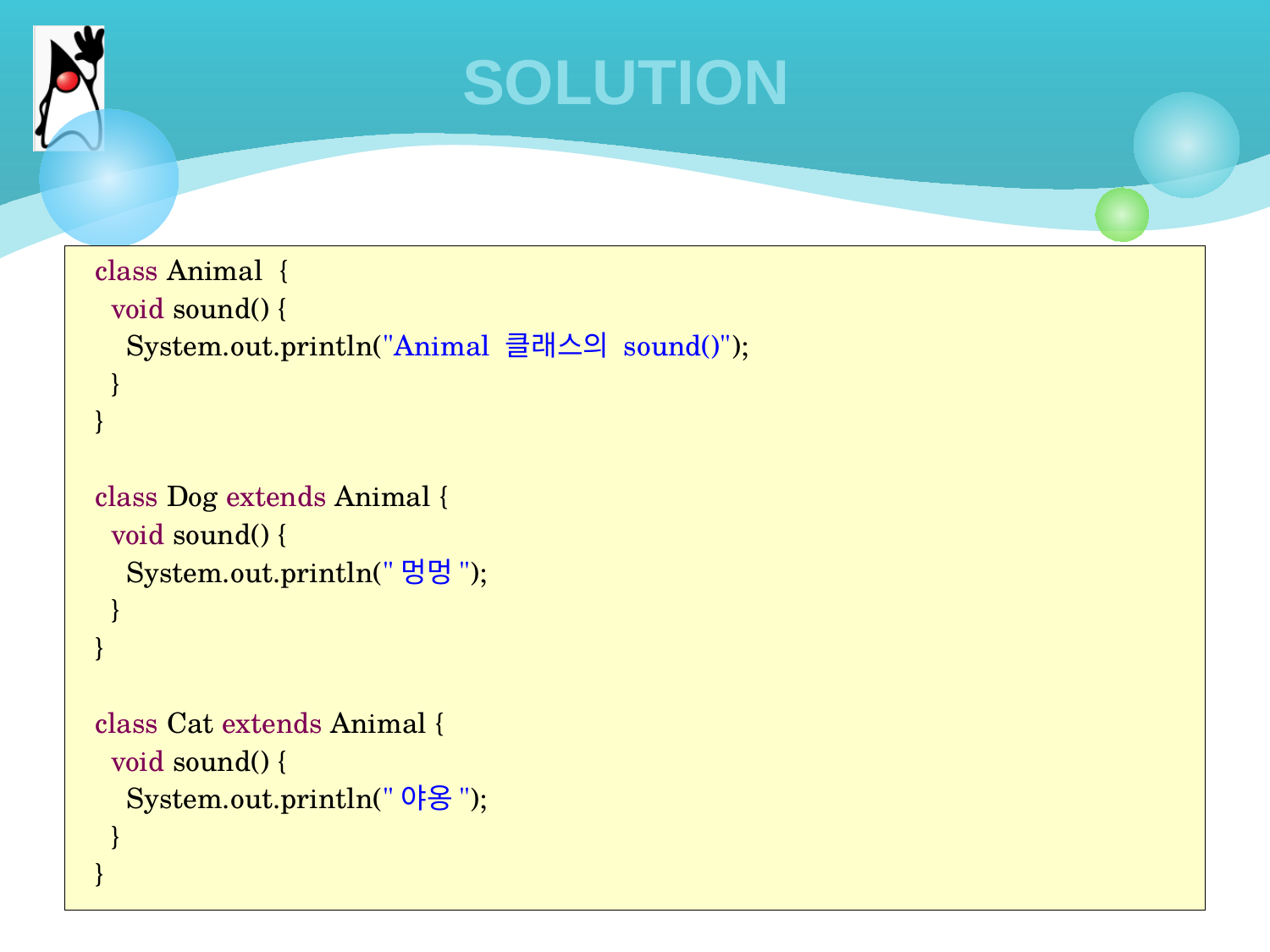

# SOLUTION
class Animal  {
  void sound() {
    System.out.println("Animal 클래스의 sound()");
  }
}

class Dog extends Animal {
  void sound() {
    System.out.println("멍멍");
  }
}

class Cat extends Animal {
  void sound() {
    System.out.println("야옹");
  }
}